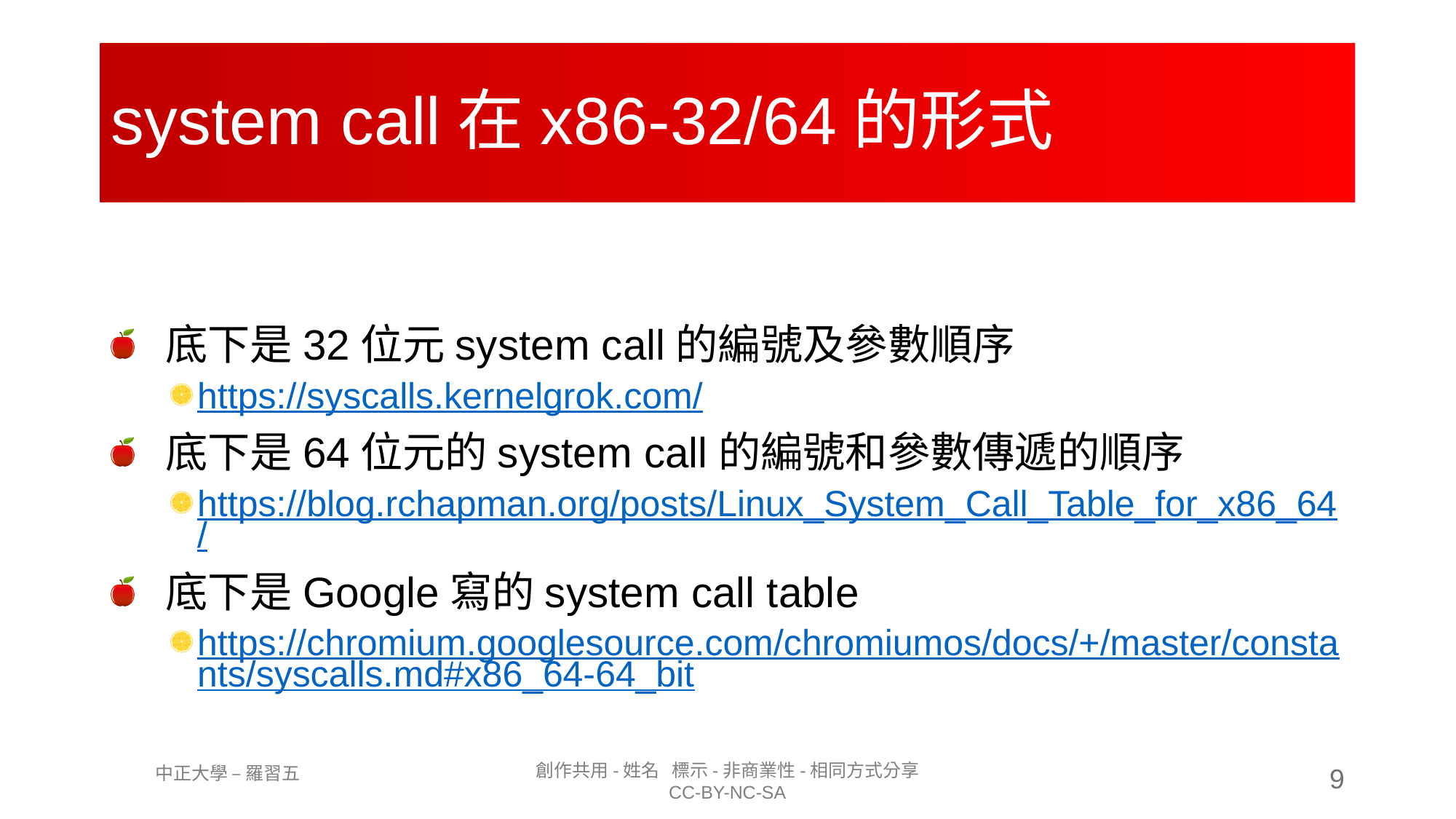

# system call在x86-32/64的形式
底下是32位元system call的編號及參數順序
https://syscalls.kernelgrok.com/
底下是64位元的system call的編號和參數傳遞的順序
https://blog.rchapman.org/posts/Linux_System_Call_Table_for_x86_64/
底下是Google寫的system call table
https://chromium.googlesource.com/chromiumos/docs/+/master/constants/syscalls.md#x86_64-64_bit